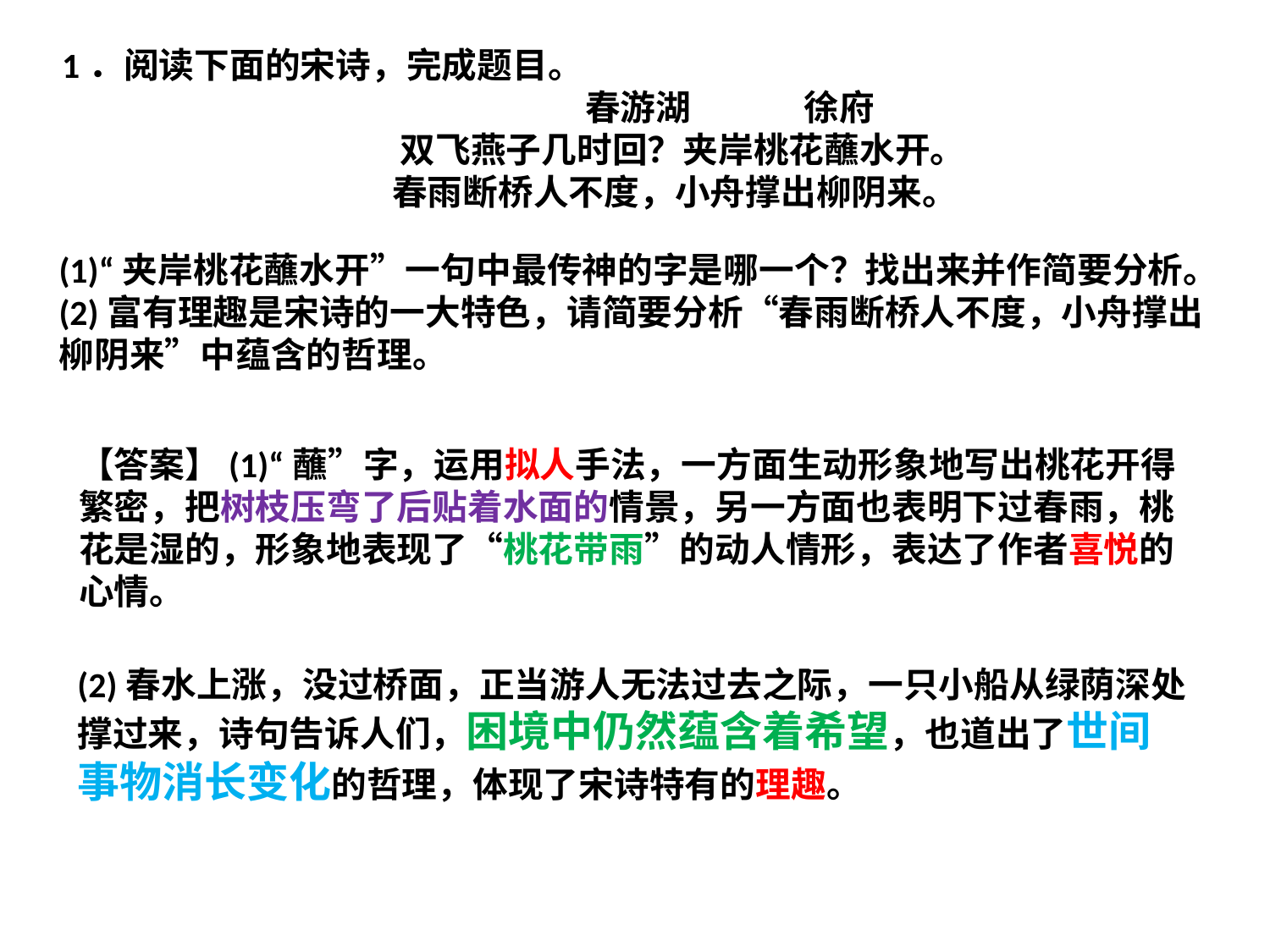

1．阅读下面的宋诗，完成题目。
                                                                春游湖              徐府
                                         双飞燕子几时回？夹岸桃花蘸水开。
                                        春雨断桥人不度，小舟撑出柳阴来。
(1)“夹岸桃花蘸水开”一句中最传神的字是哪一个？找出来并作简要分析。
(2)富有理趣是宋诗的一大特色，请简要分析“春雨断桥人不度，小舟撑出柳阴来”中蕴含的哲理。
【答案】(1)“蘸”字，运用拟人手法，一方面生动形象地写出桃花开得繁密，把树枝压弯了后贴着水面的情景，另一方面也表明下过春雨，桃花是湿的，形象地表现了“桃花带雨”的动人情形，表达了作者喜悦的心情。
(2)春水上涨，没过桥面，正当游人无法过去之际，一只小船从绿荫深处撑过来，诗句告诉人们，困境中仍然蕴含着希望，也道出了世间事物消长变化的哲理，体现了宋诗特有的理趣。